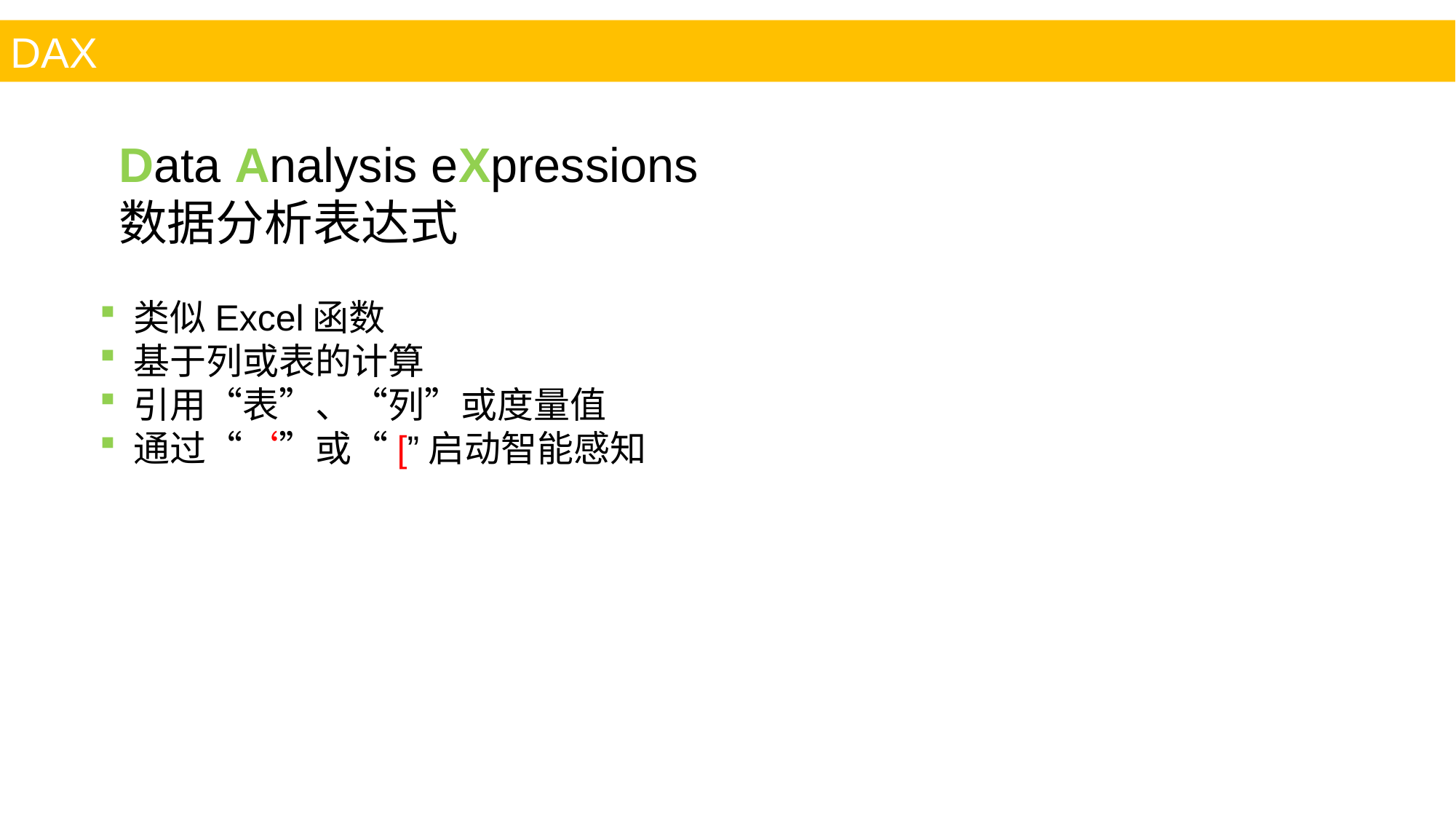

DAX
Data Analysis eXpressions
数据分析表达式
类似Excel函数
基于列或表的计算
引用“表”、“列”或度量值
通过“‘”或“[”启动智能感知